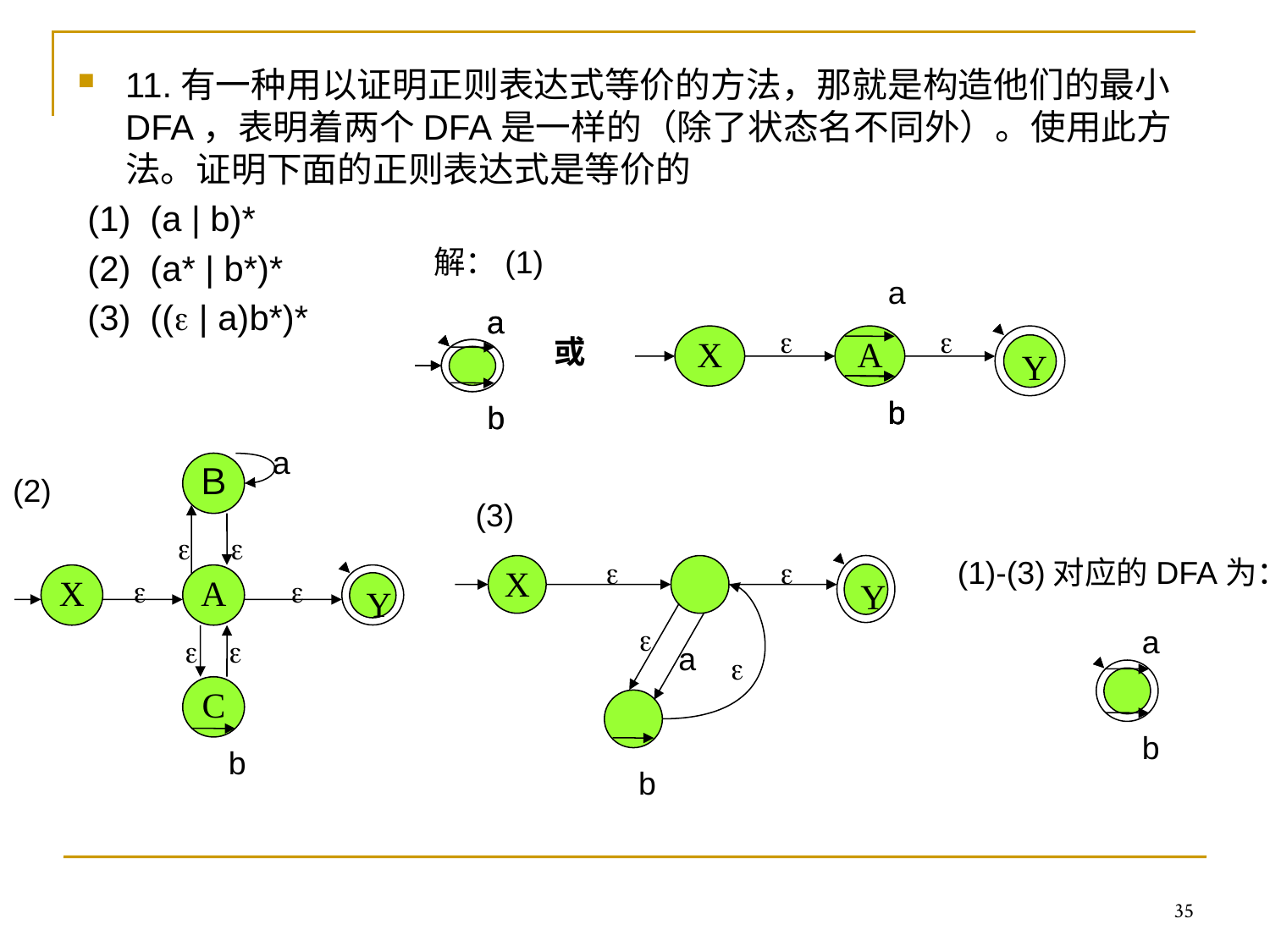

11.有一种用以证明正则表达式等价的方法，那就是构造他们的最小DFA，表明着两个DFA是一样的（除了状态名不同外）。使用此方法。证明下面的正则表达式是等价的
 (1)  (a | b)*
 (2)  (a* | b*)*
 (3)  ((ε | a)b*)*
解：(1)
a
ε
ε

X

A

Y

b
b
b
b
a

b
a

b
或
a

Ｂ

(2)

ε
ε

X

ε

A

ε

Y

ε

ε

C

b
(3)
ε
ε
(1)-(3)对应的DFA为：
a

b

X

Y

ε

a
ε

b
35